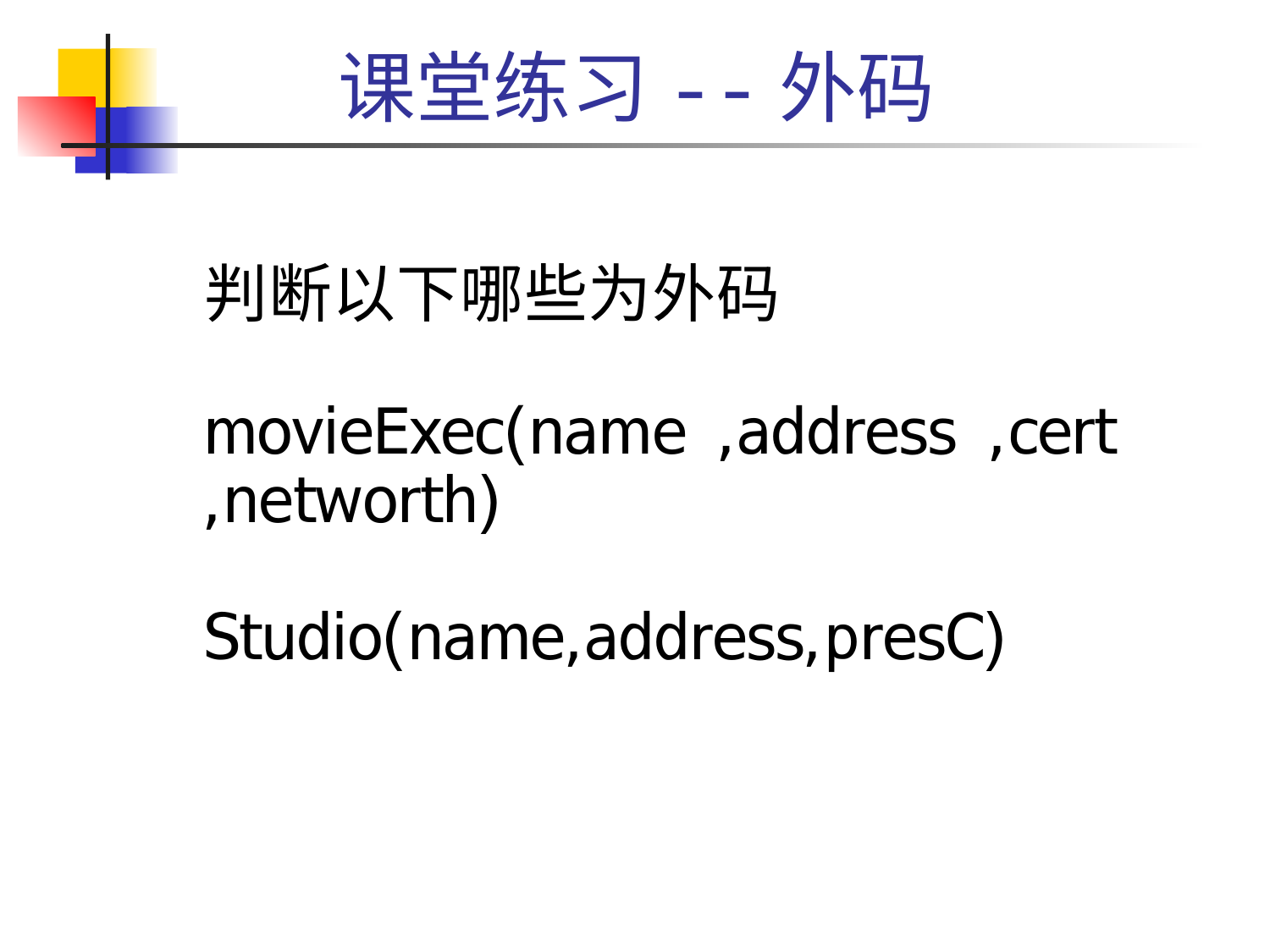

# 课堂练习--外码
判断以下哪些为外码

movieExec(name ,address ,cert ,networth)

Studio(name,address,presC)